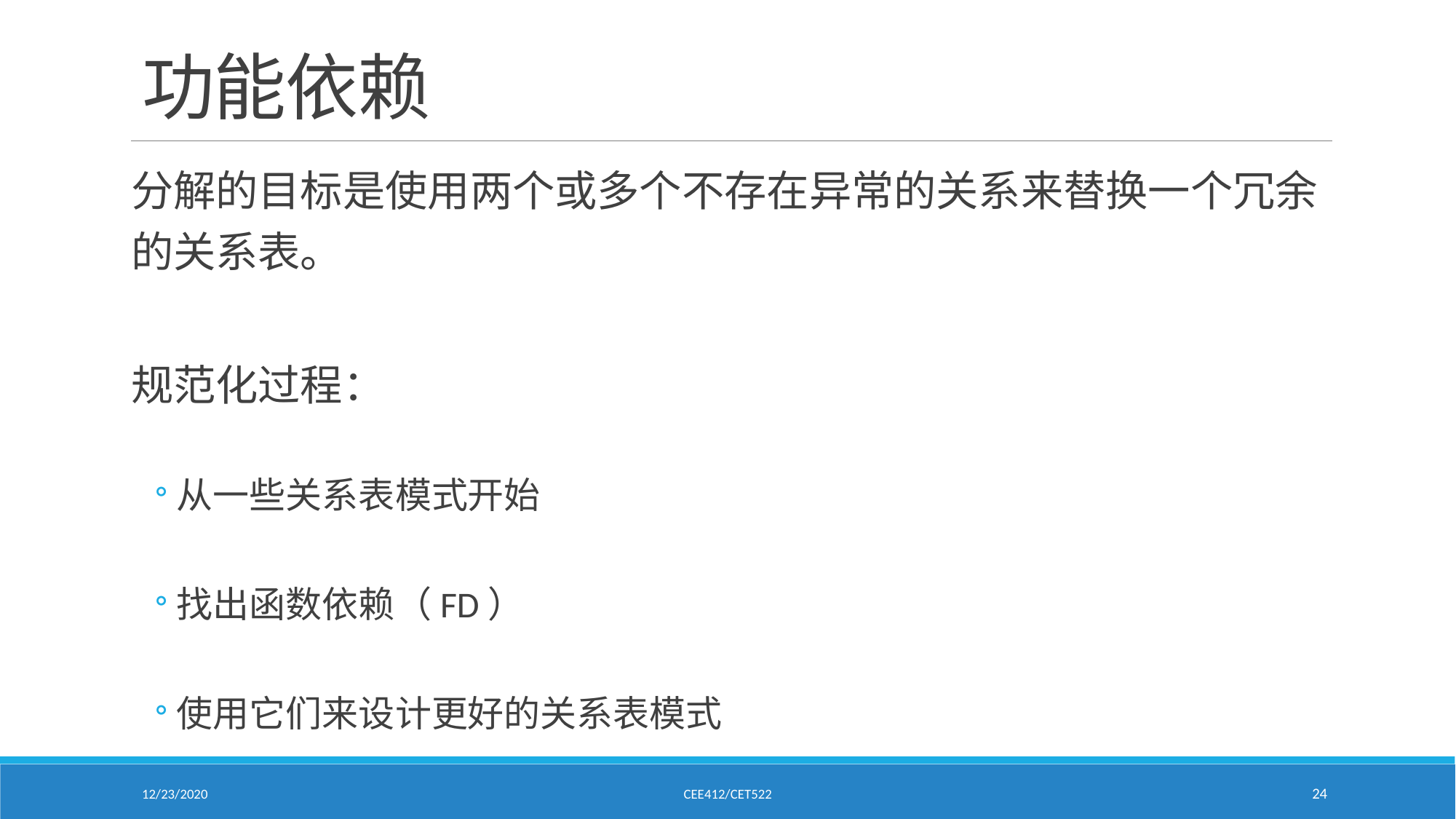

# 功能依赖
分解的目标是使用两个或多个不存在异常的关系来替换一个冗余的关系表。

规范化过程：

从一些关系表模式开始

找出函数依赖（FD）

使用它们来设计更好的关系表模式
12/23/2020
CEE412/CET522
24